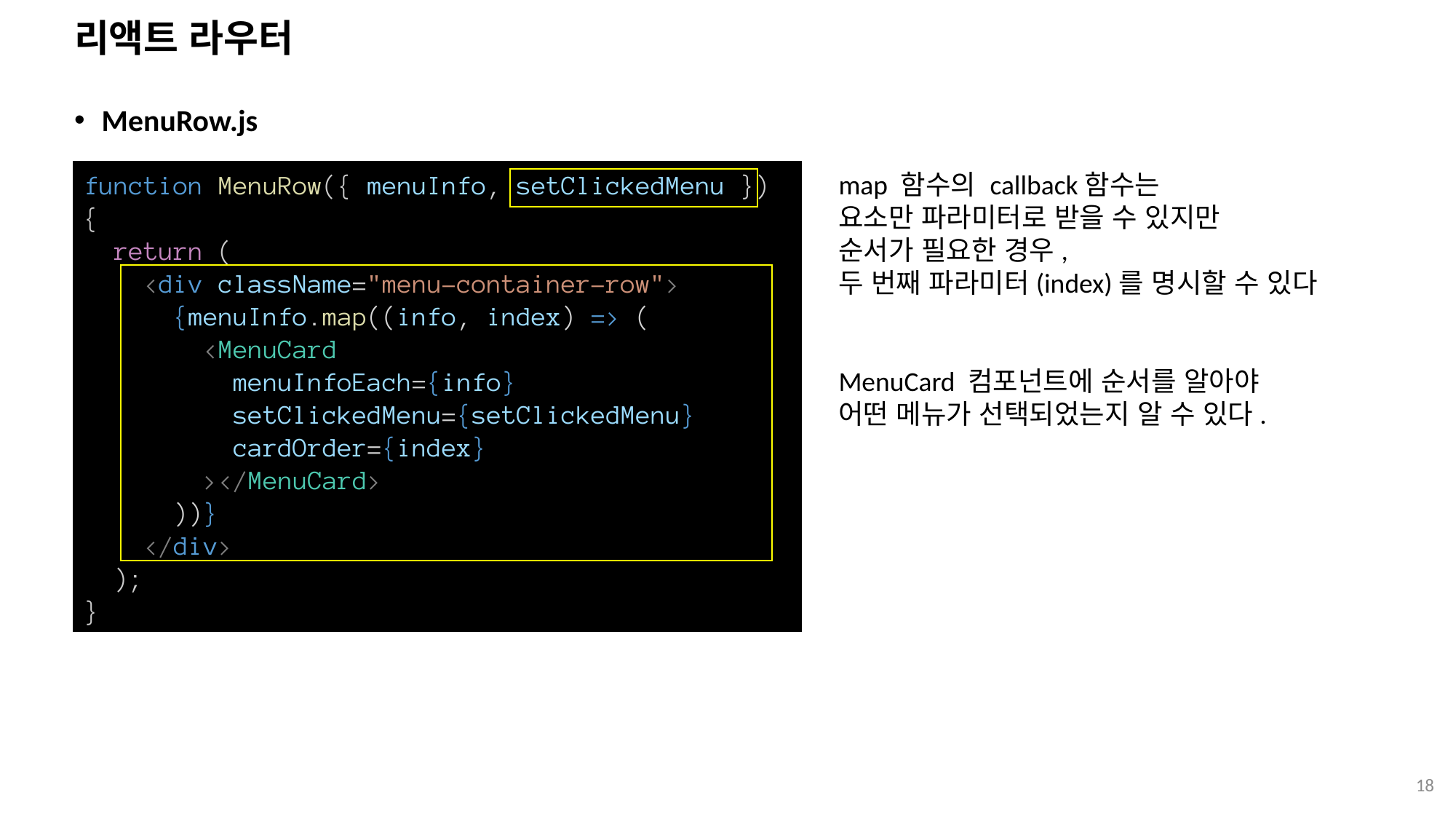

# 리액트 라우터
MenuRow.js

function MenuRow({ menuInfo, setClickedMenu }) {
  return (
    <div className="menu-container-row">
      {menuInfo.map((info, index) => (
        <MenuCard
          menuInfoEach={info}
          setClickedMenu={setClickedMenu}
          cardOrder={index}
        ></MenuCard>
      ))}
    </div>
  );
}
map 함수의 callback함수는
요소만 파라미터로 받을 수 있지만
순서가 필요한 경우,
두 번째 파라미터(index)를 명시할 수 있다

MenuCard 컴포넌트에 순서를 알아야
어떤 메뉴가 선택되었는지 알 수 있다.

18